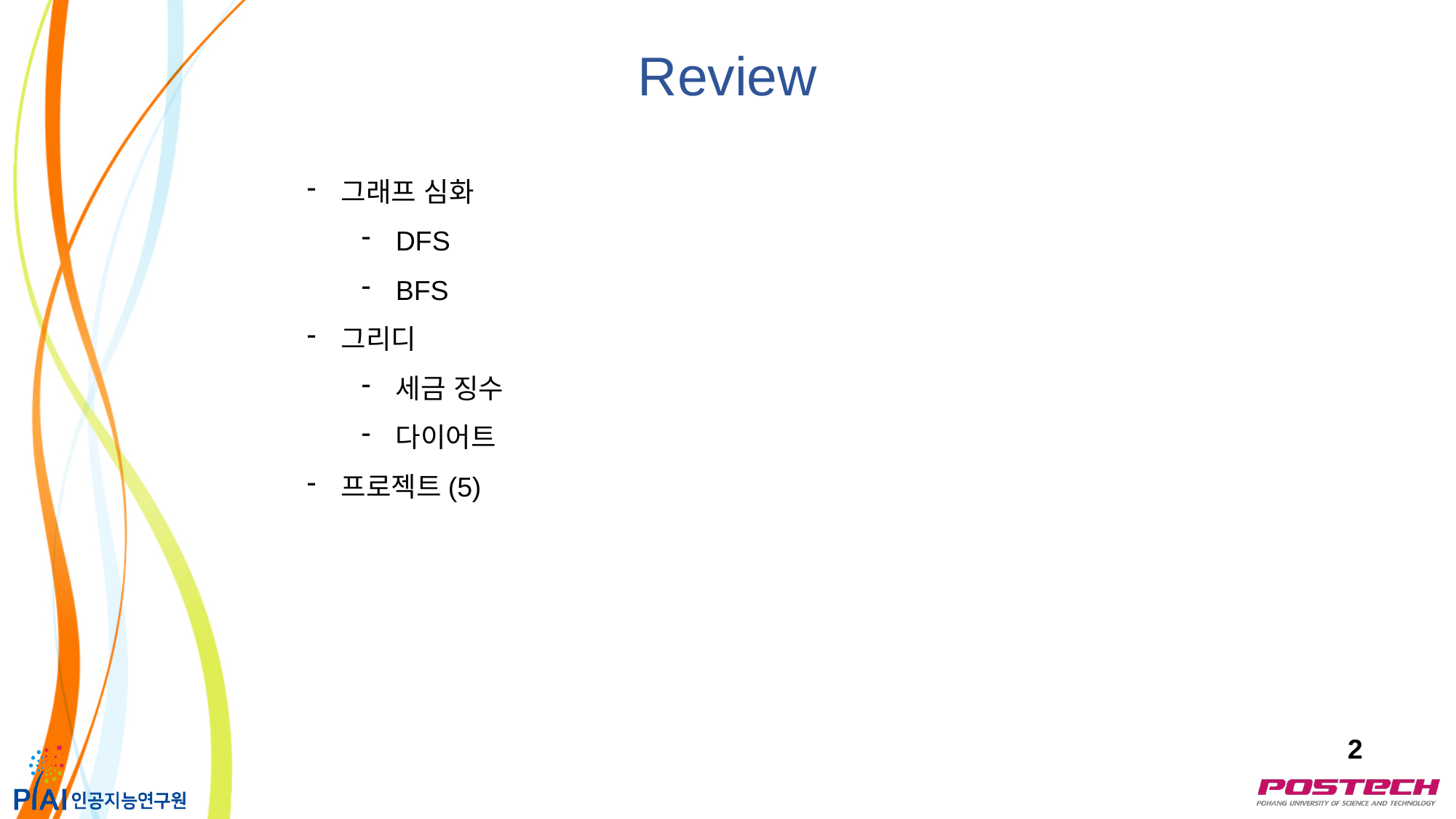

Review
그래프 심화
DFS
BFS
그리디
세금 징수
다이어트
프로젝트(5)